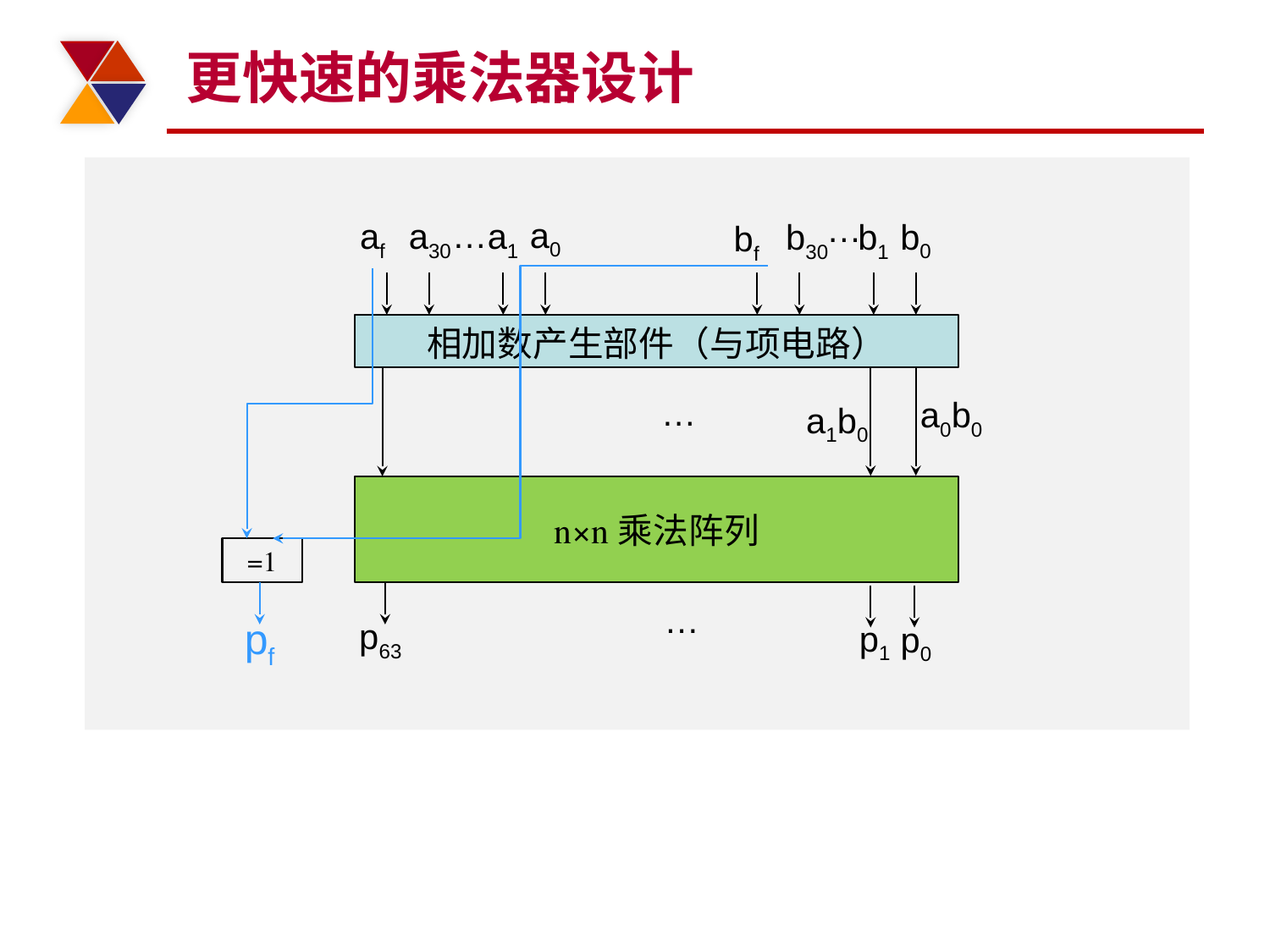

# 更快速的乘法器设计

…
…
a0
af
a30
a1
b0
b30
b1
bf
相加数产生部件（与项电路）
…
a0b0
a1b0
n×n乘法阵列
=1
…
pf
p63
p1
p0